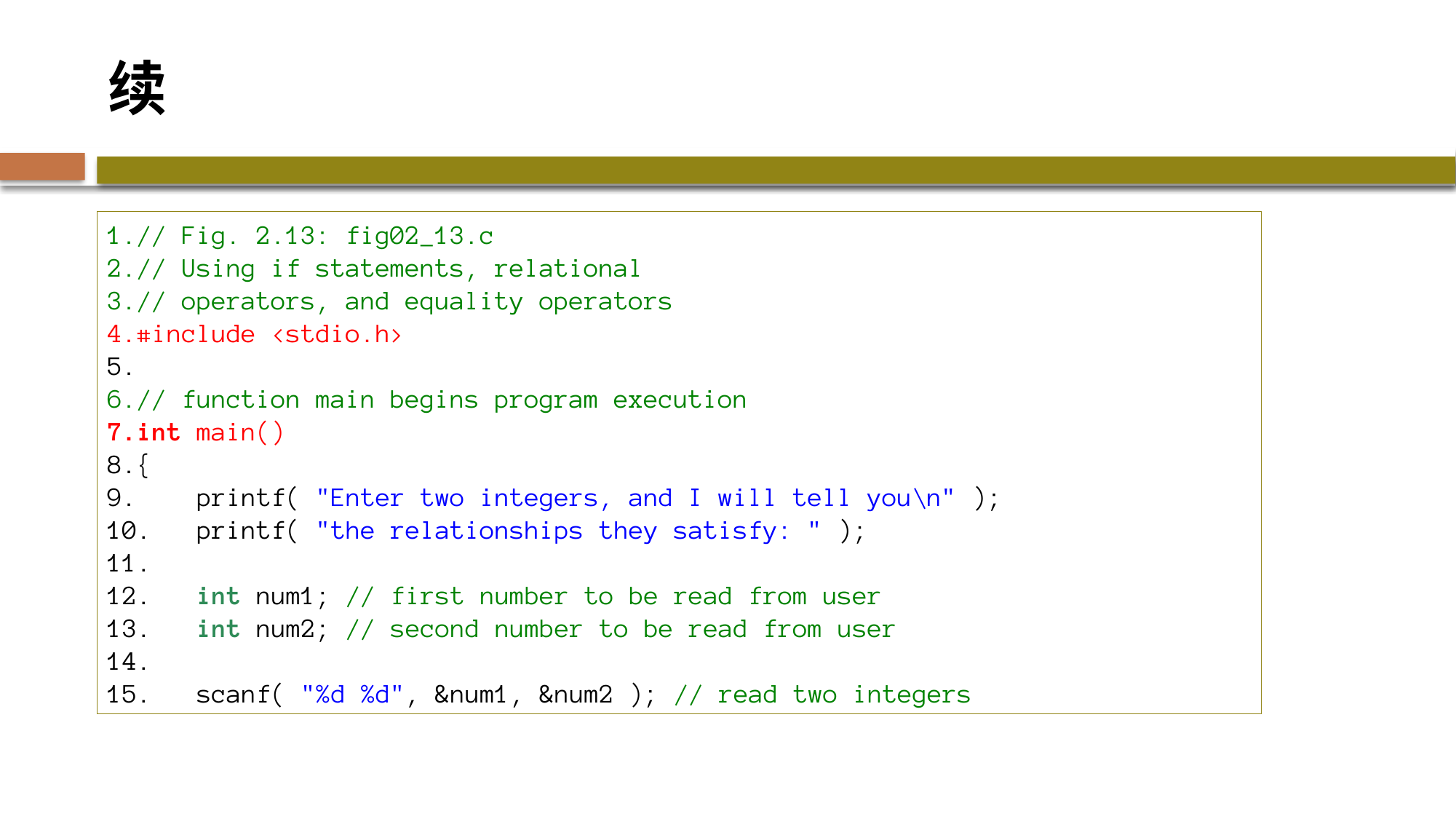

# 续
// Fig. 2.13: fig02_13.c
// Using if statements, relational
// operators, and equality operators
#include <stdio.h>

// function main begins program execution
int main()
{
    printf( "Enter two integers, and I will tell you\n" );
   printf( "the relationships they satisfy: " );

   int num1; // first number to be read from user
   int num2; // second number to be read from user

   scanf( "%d %d", &num1, &num2 ); // read two integers